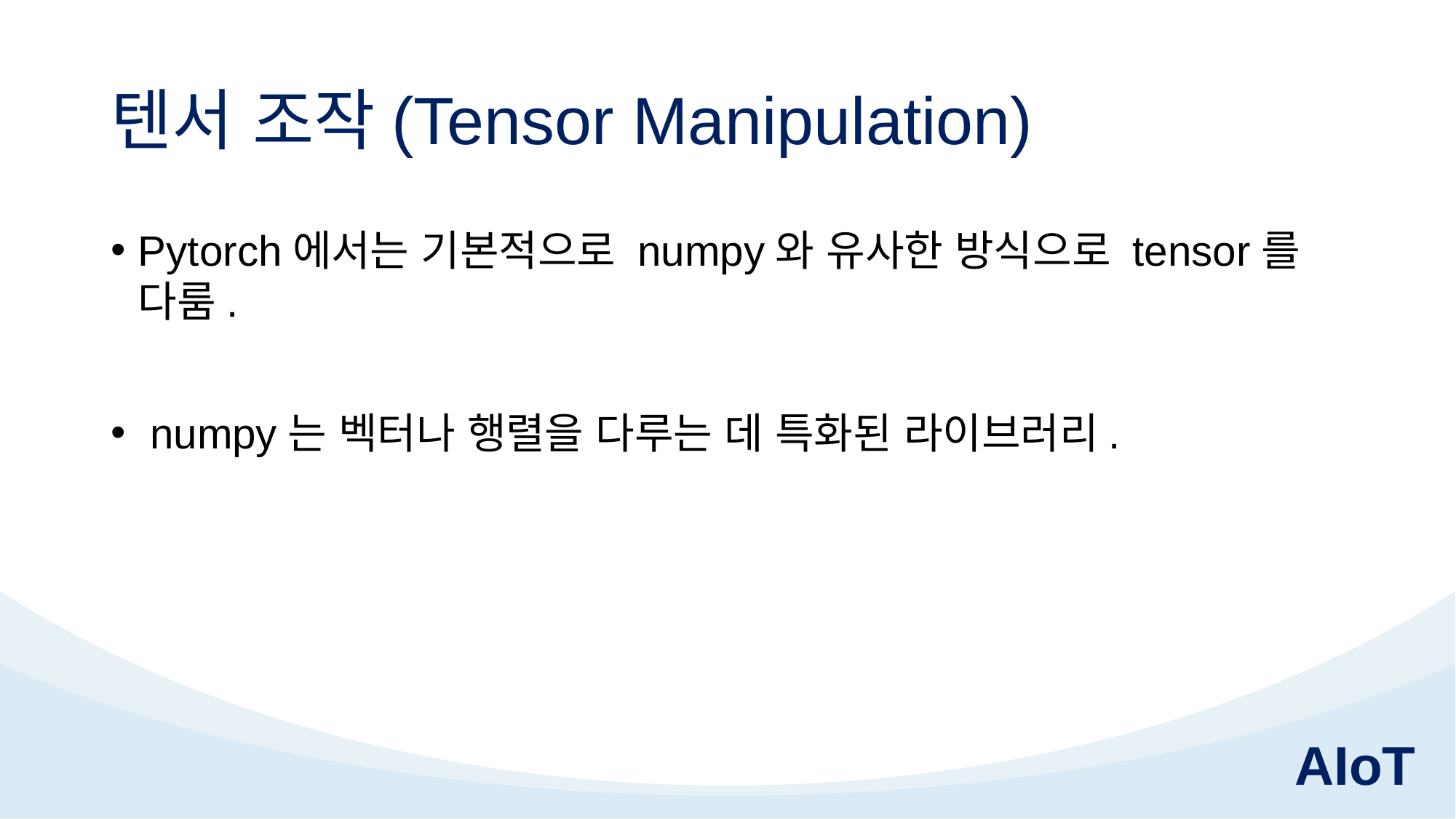

# 텐서 조작(Tensor Manipulation)
Pytorch에서는 기본적으로 numpy와 유사한 방식으로 tensor를 다룸.

 numpy는 벡터나 행렬을 다루는 데 특화된 라이브러리.